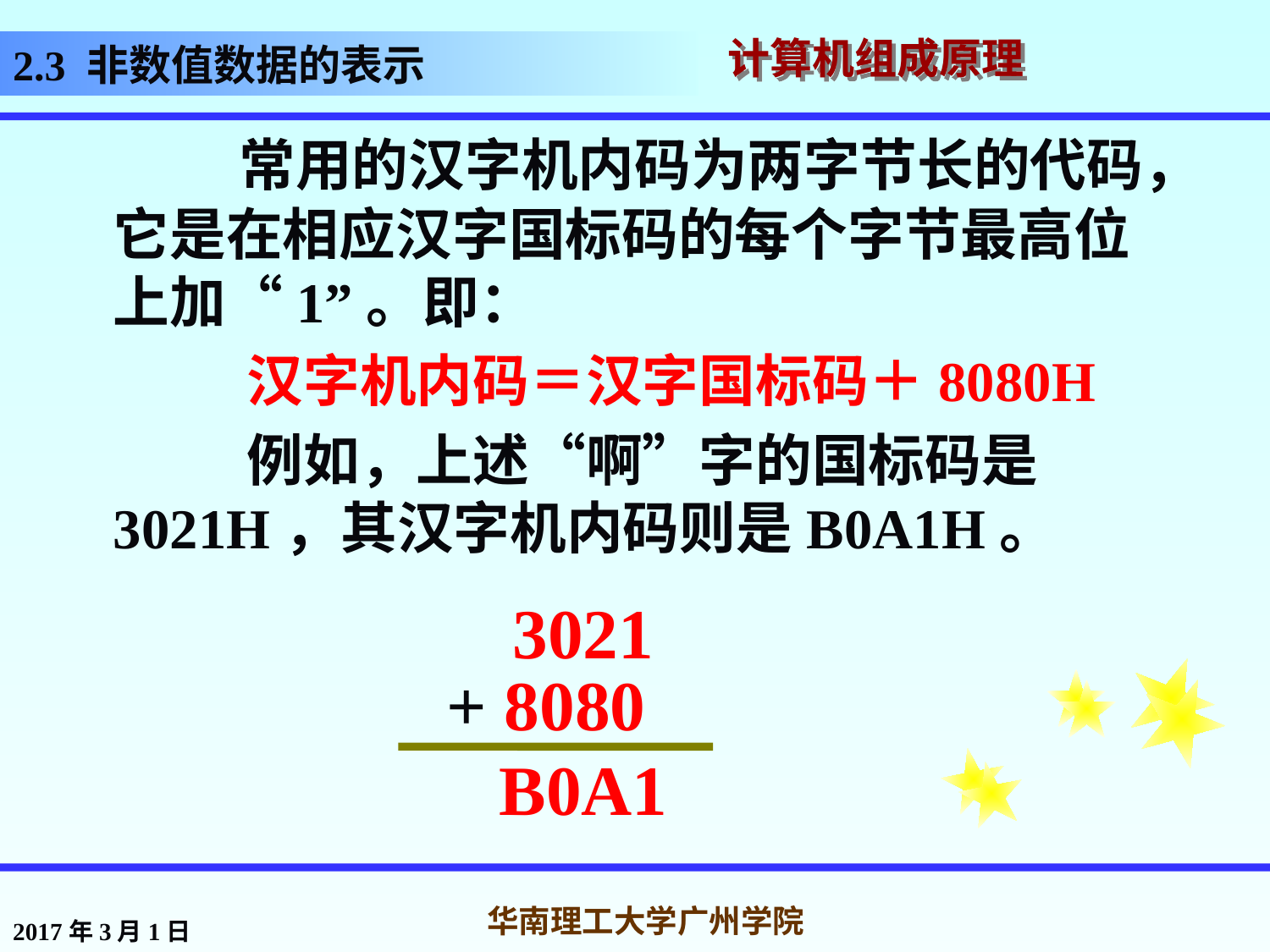

2.3 非数值数据的表示
           常用的汉字机内码为两字节长的代码，它是在相应汉字国标码的每个字节最高位上加“1”。即：
             汉字机内码＝汉字国标码＋8080H
             例如，上述“啊”字的国标码是3021H，其汉字机内码则是B0A1H。
3021
+ 8080
B0A1

2017年3月1日
华南理工大学广州学院